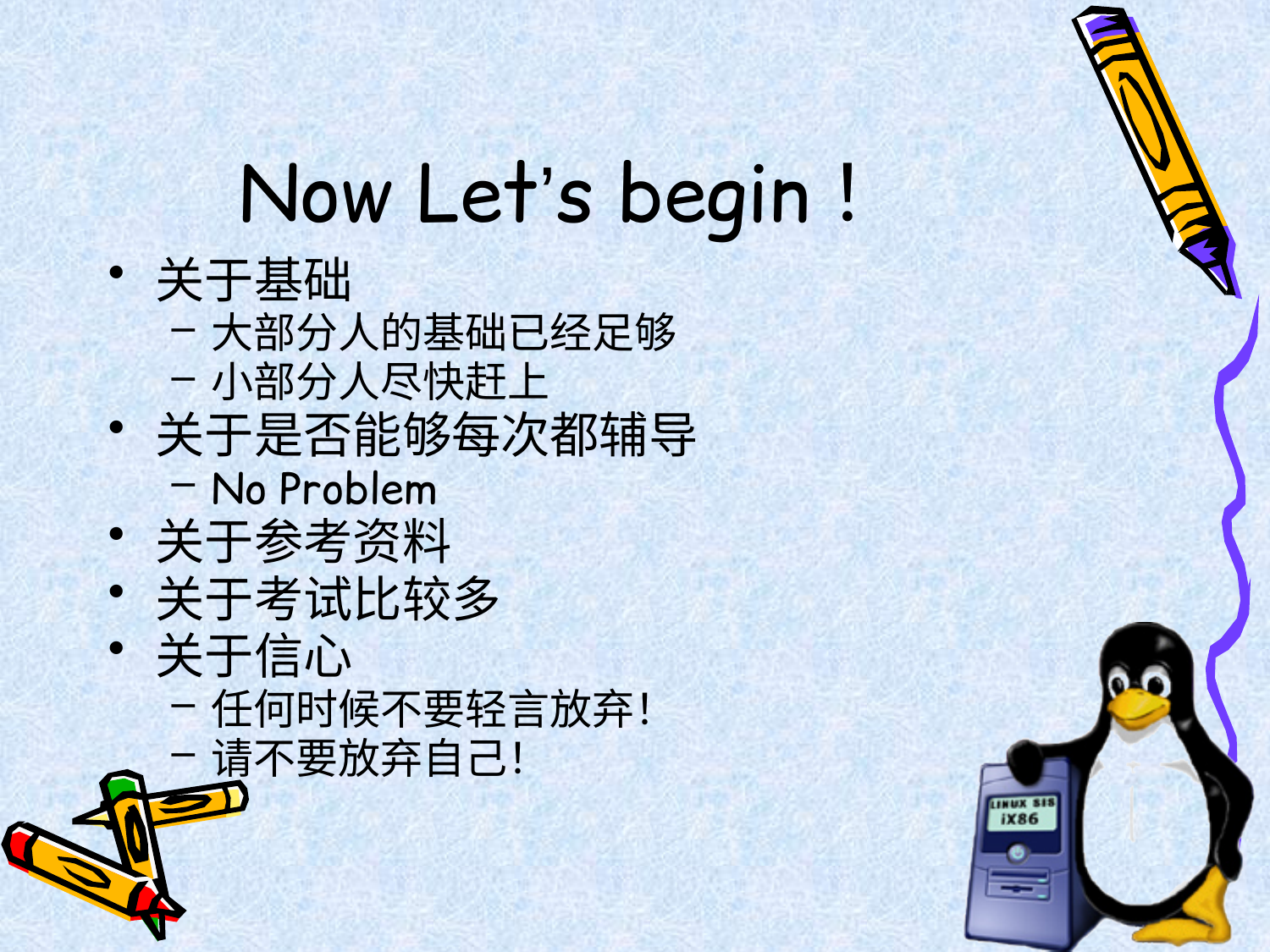

# Now Let’s begin！
关于基础
大部分人的基础已经足够
小部分人尽快赶上
关于是否能够每次都辅导
No Problem
关于参考资料
关于考试比较多
关于信心
任何时候不要轻言放弃！
请不要放弃自己！